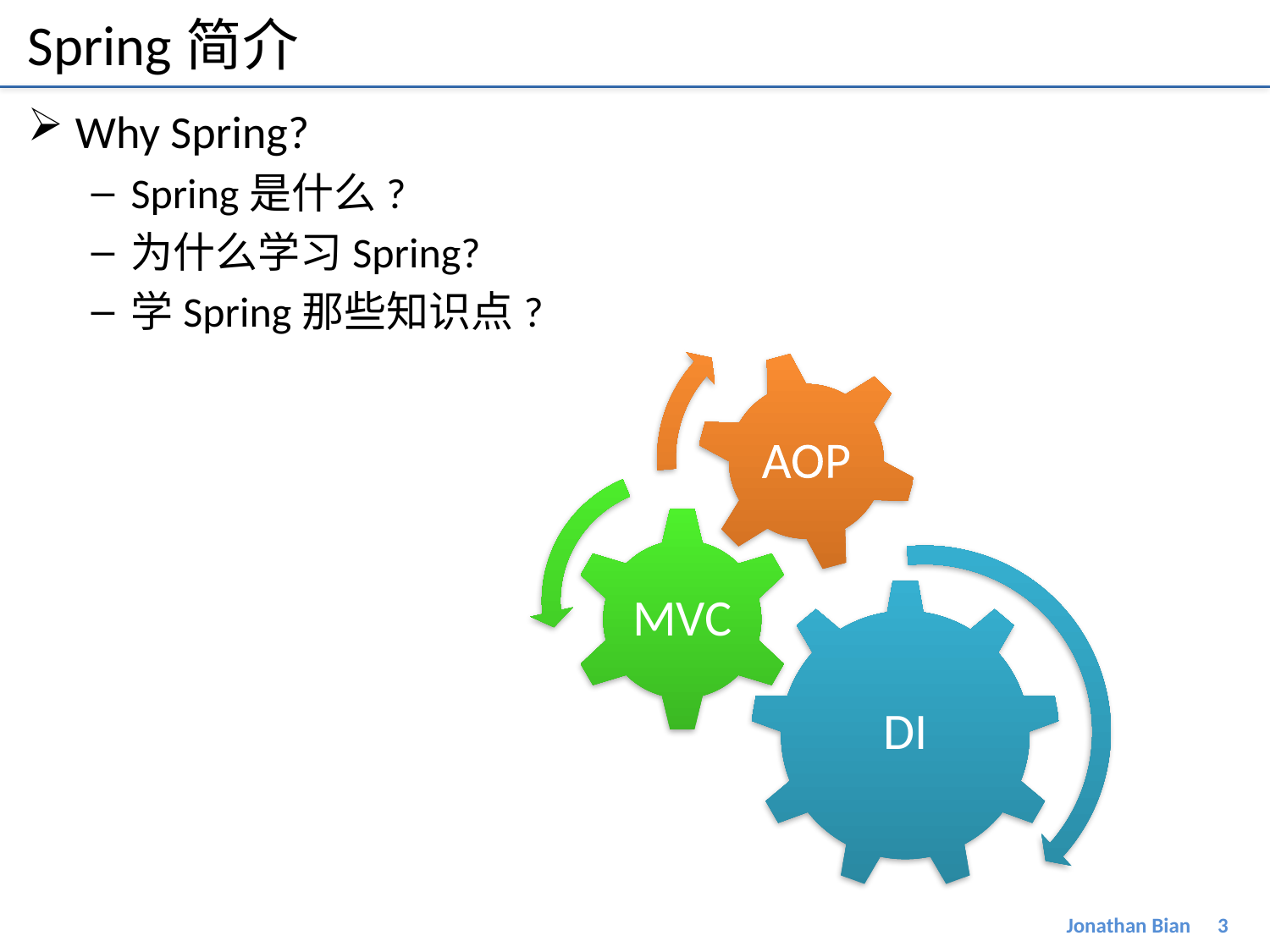

# Spring简介
Why Spring?
Spring是什么?
为什么学习Spring?
学Spring那些知识点?

DI
MVC
AOP
3